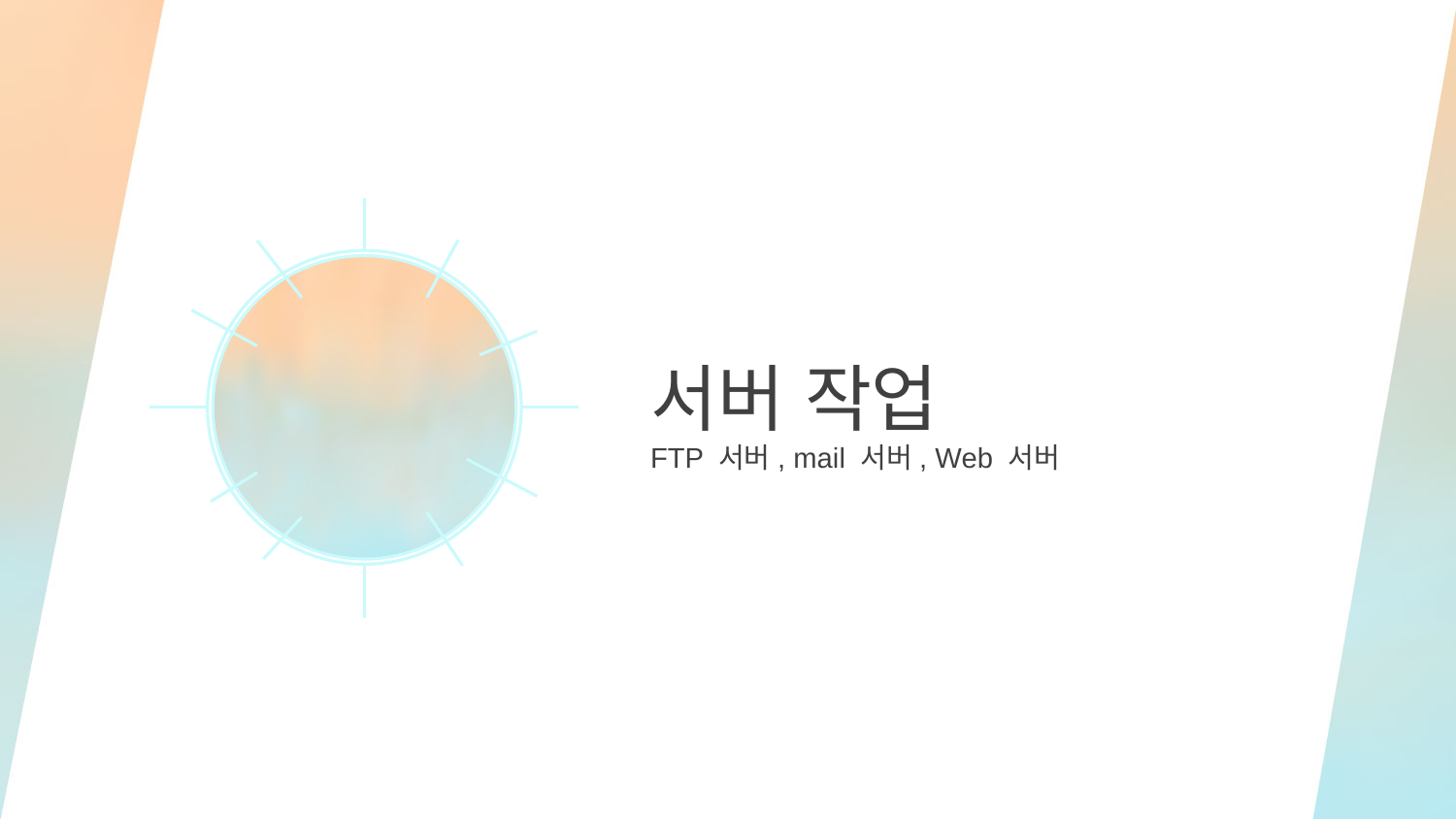

서버 작업
FTP 서버, mail 서버, Web 서버